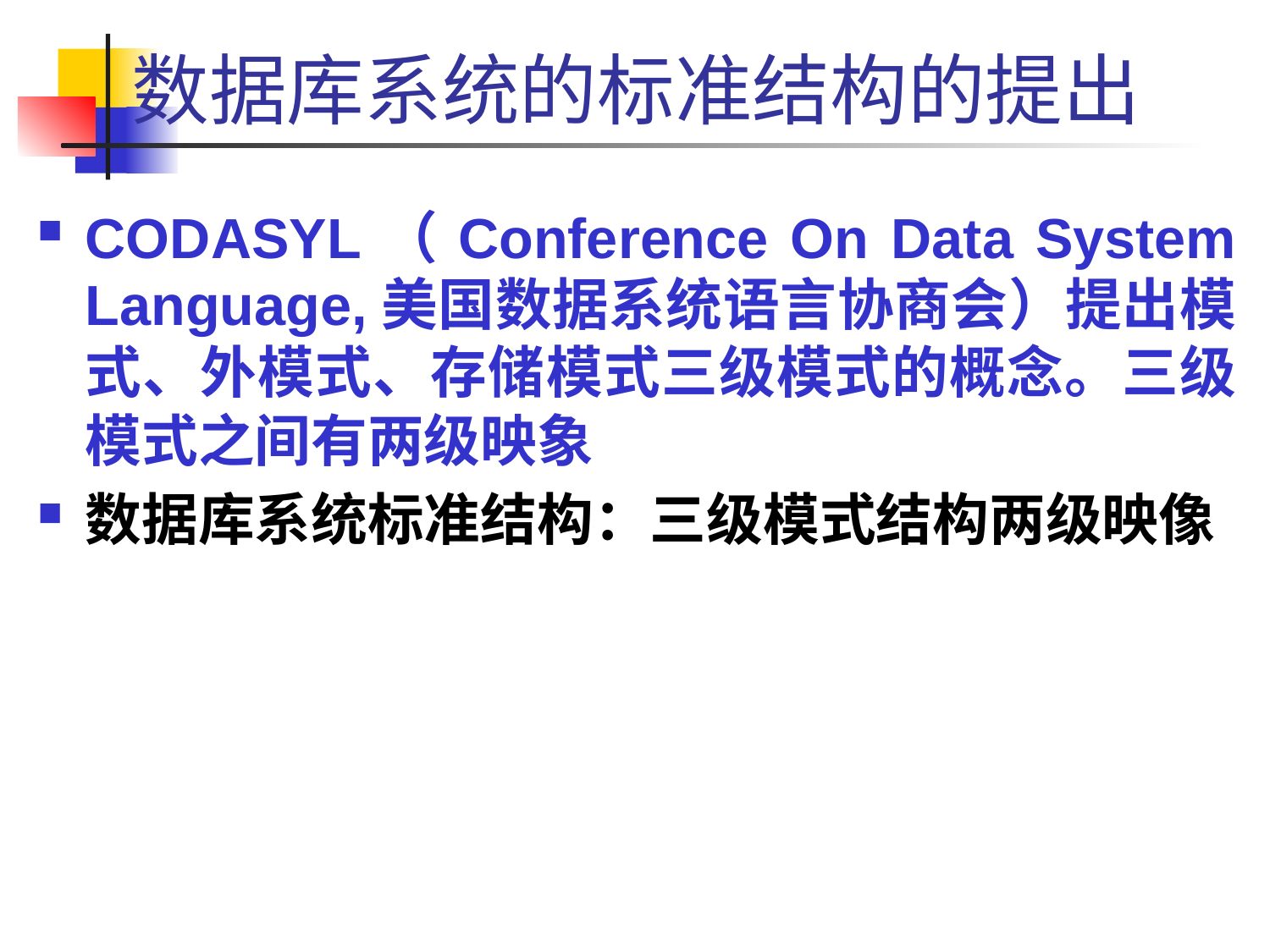

# 数据库系统的标准结构的提出
CODASYL（Conference On Data System Language,美国数据系统语言协商会）提出模式、外模式、存储模式三级模式的概念。三级模式之间有两级映象
数据库系统标准结构：三级模式结构两级映像